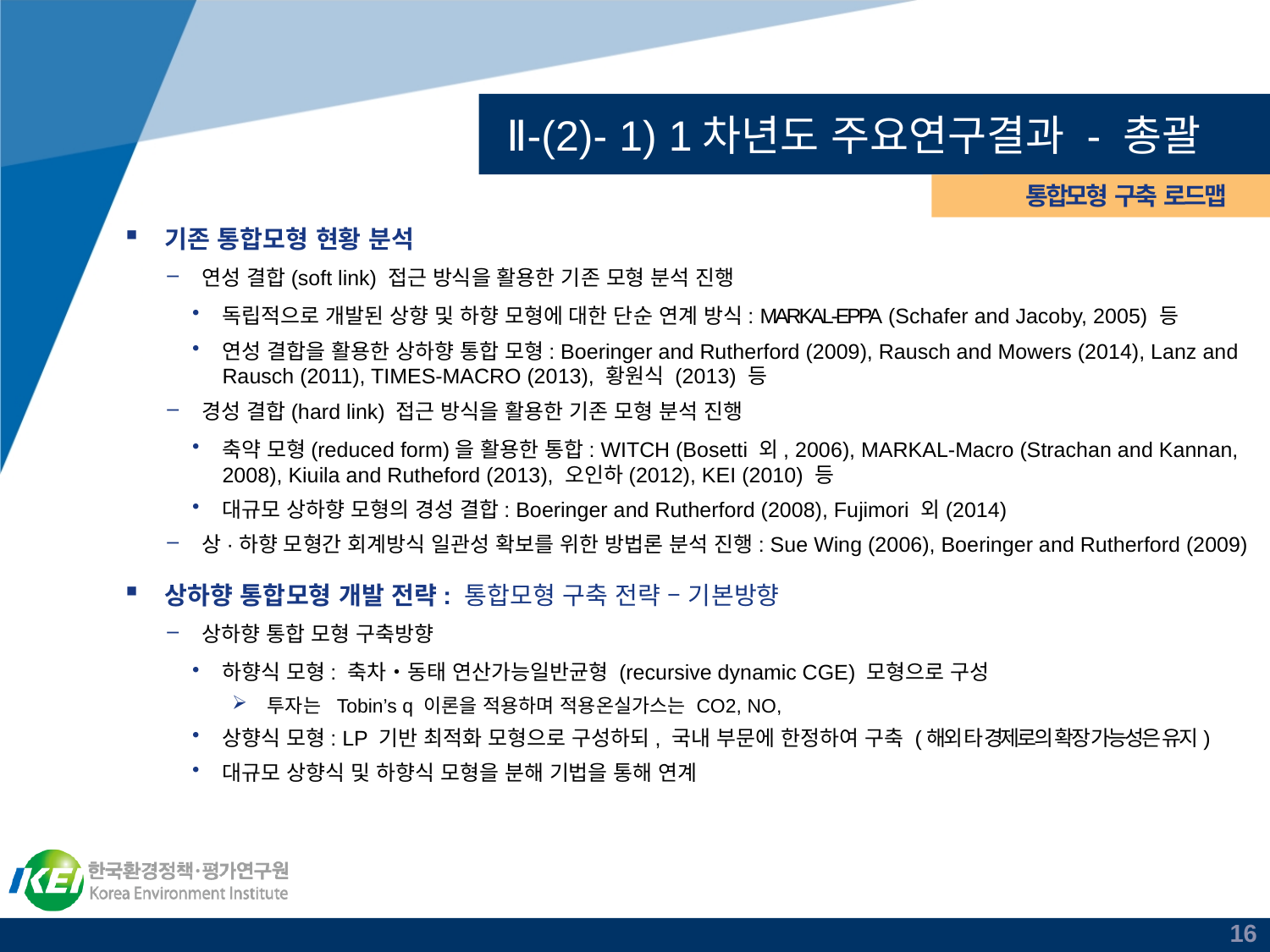

# Ⅱ-(2)- 1) 1차년도 주요연구결과 - 총괄
통합모형  구축  로드맵
기존 통합모형 현황 분석
연성 결합(soft link) 접근 방식을 활용한 기존 모형 분석 진행
독립적으로 개발된 상향 및 하향 모형에 대한 단순 연계 방식: MARKAL-EPPA (Schafer and Jacoby, 2005) 등
연성 결합을 활용한 상하향 통합 모형: Boeringer and Rutherford (2009), Rausch and Mowers (2014), Lanz and Rausch (2011), TIMES-MACRO (2013), 황원식 (2013) 등
경성 결합(hard link) 접근 방식을 활용한 기존 모형 분석 진행
축약 모형(reduced form)을 활용한 통합: WITCH (Bosetti 외, 2006), MARKAL-Macro (Strachan and Kannan, 2008), Kiuila and Rutheford (2013), 오인하(2012), KEI (2010) 등
대규모 상하향 모형의 경성 결합: Boeringer and Rutherford (2008), Fujimori 외(2014)
상·하향 모형간 회계방식 일관성 확보를 위한 방법론 분석 진행: Sue Wing (2006), Boeringer and Rutherford (2009)

상하향 통합모형 개발 전략: 통합모형 구축 전략 – 기본방향
상하향 통합 모형 구축방향
하향식 모형: 축차‧동태 연산가능일반균형 (recursive dynamic CGE) 모형으로 구성
투자는  Tobin’s q 이론을 적용하며 적용온실가스는 CO2, NO,
상향식 모형: LP 기반 최적화 모형으로 구성하되, 국내 부문에 한정하여 구축 (해외 타 경제로의 확장 가능성은 유지)
대규모 상향식 및 하향식 모형을 분해 기법을 통해 연계

16